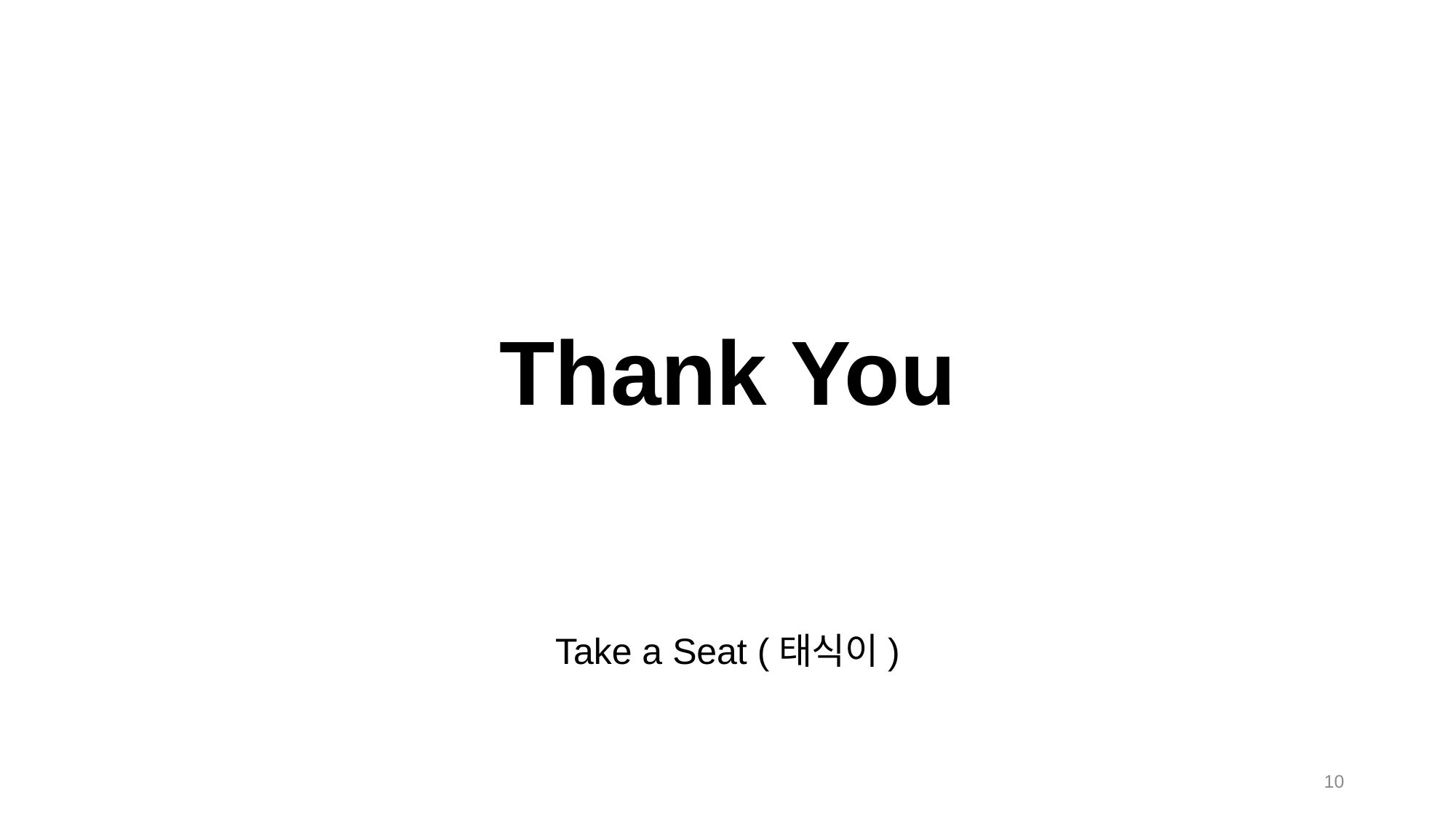

# Thank You
Take a Seat (태식이)
10